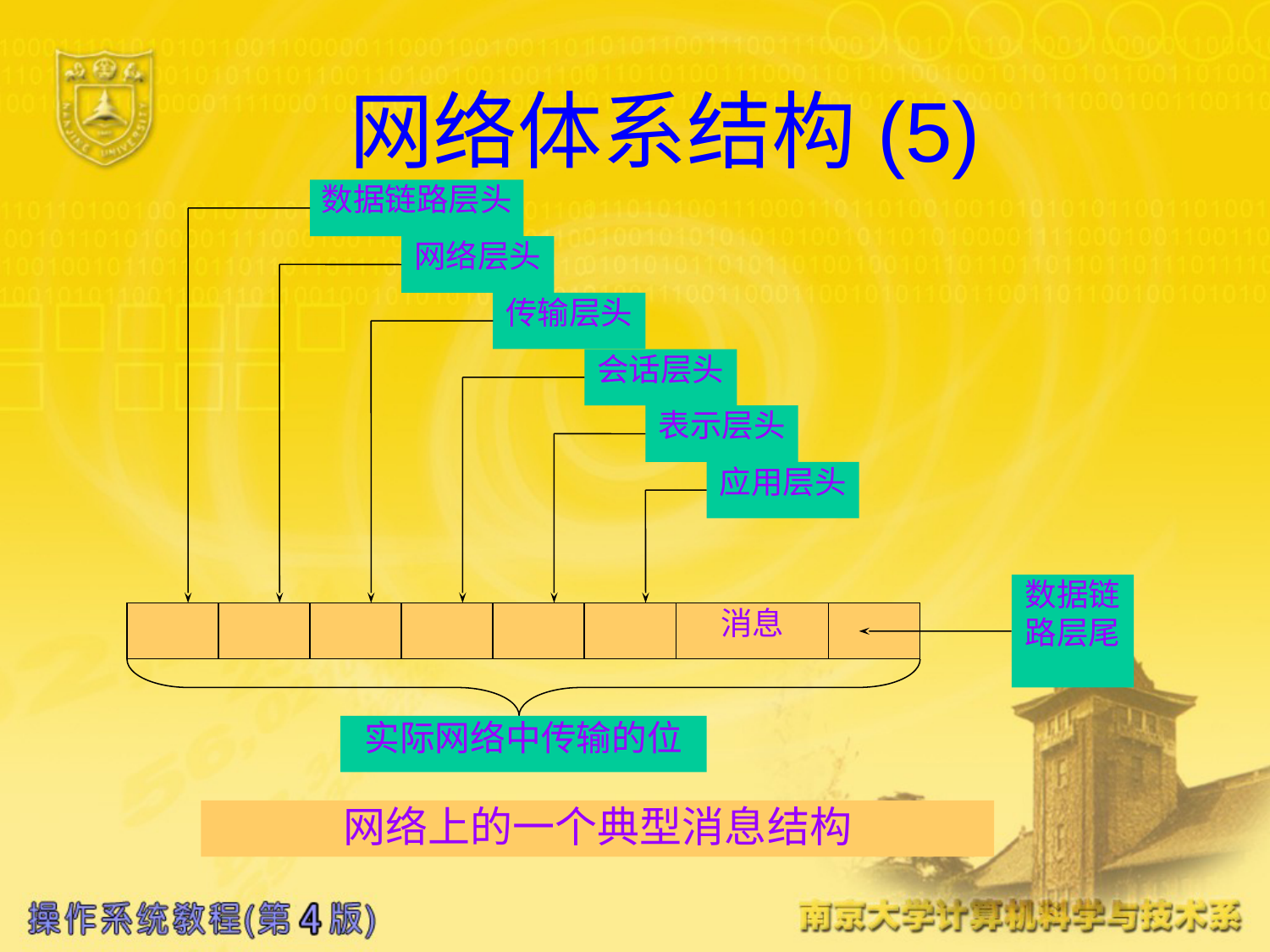

网络体系结构(5)
#
数据链路层头

网络层头

传输层头

会话层头

表示层头

应用层头

数据链路层尾

消息

实际网络中传输的位
网络上的一个典型消息结构